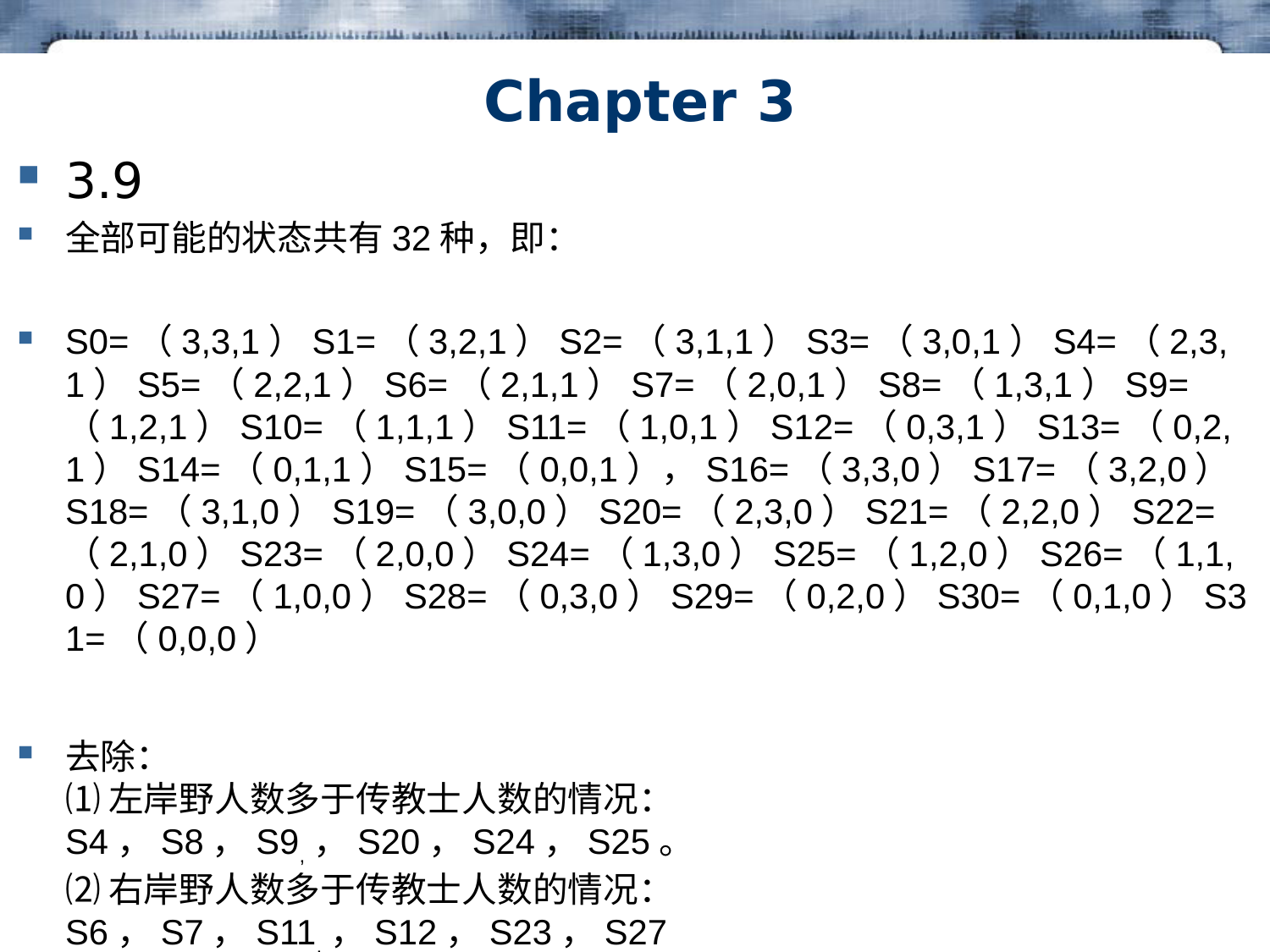

# Chapter 3
3.9
全部可能的状态共有32种，即：

S0=（3,3,1）S1=（3,2,1）S2=（3,1,1）S3=（3,0,1）S4=（2,3,1）S5=（2,2,1）S6=（2,1,1）S7=（2,0,1）S8=（1,3,1）S9=（1,2,1）S10=（1,1,1）S11=（1,0,1）S12=（0,3,1）S13=（0,2,1）S14=（0,1,1）S15=（0,0,1），S16=（3,3,0）S17=（3,2,0）S18=（3,1,0）S19=（3,0,0）S20=（2,3,0）S21=（2,2,0）S22=（2,1,0）S23=（2,0,0）S24=（1,3,0）S25=（1,2,0）S26=（1,1,0）S27=（1,0,0）S28=（0,3,0）S29=（0,2,0）S30=（0,1,0）S31=（0,0,0）

去除：
⑴ 左岸野人数多于传教士人数的情况：S4，S8，S9,，S20，S24，S25。
⑵ 右岸野人数多于传教士人数的情况：S6，S7，S11,，S12，S23，S27
⑶ 不可能出现的情况：S3，S15，S16，S28。
这样，还剩下16个合法的状态。